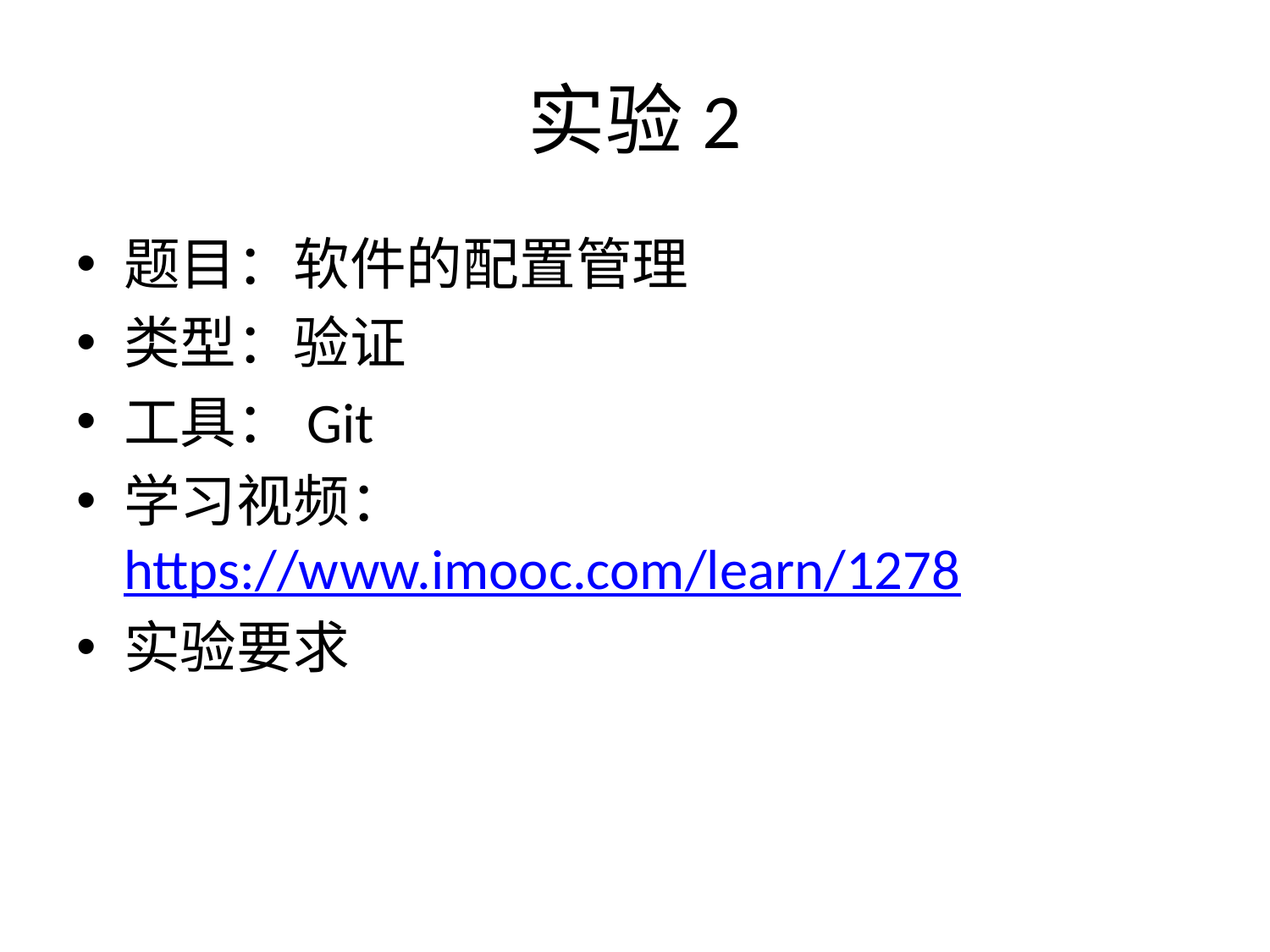

# 实验2
题目：软件的配置管理
类型：验证
工具：Git
学习视频：https://www.imooc.com/learn/1278
实验要求